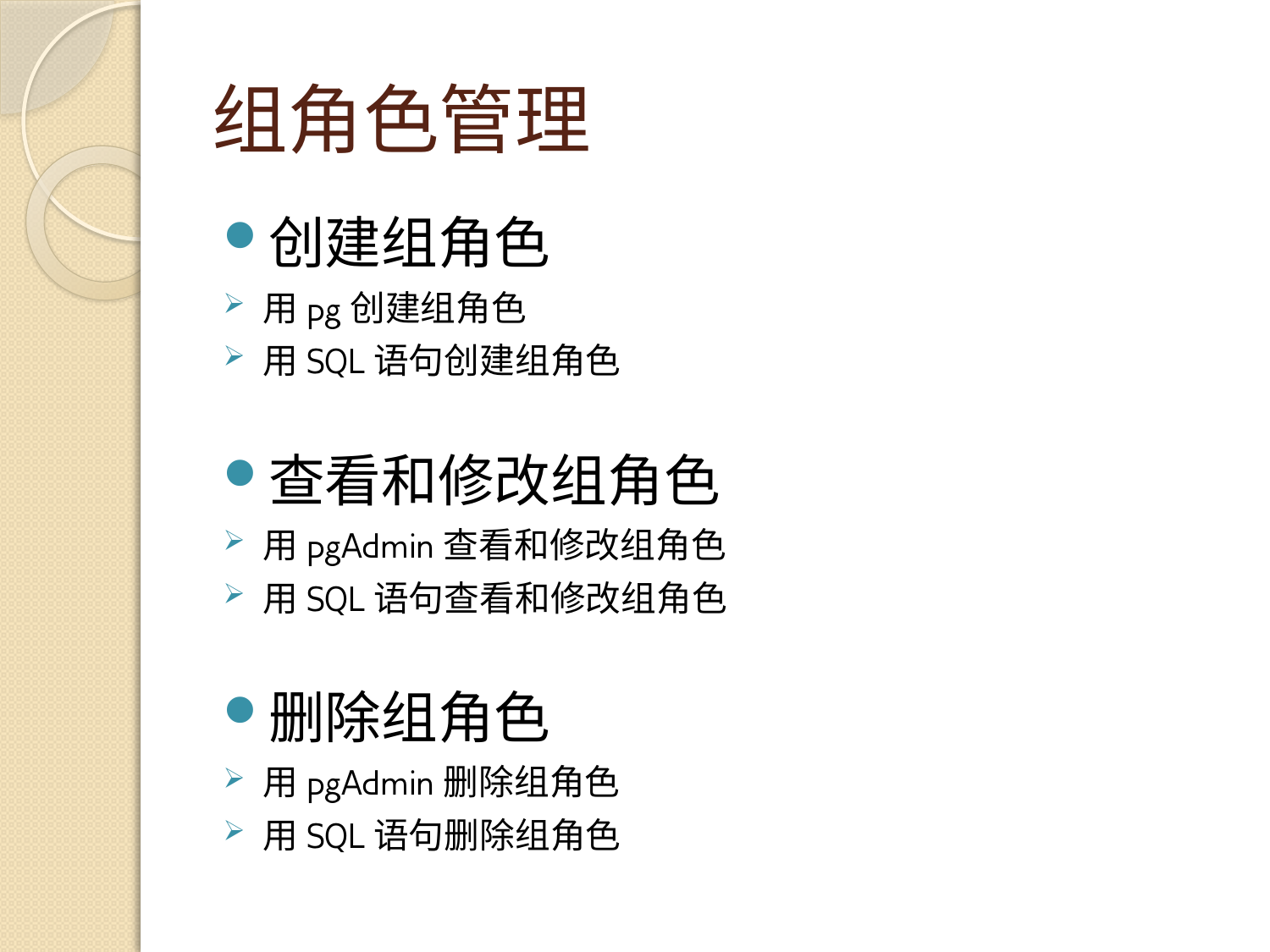

# 组角色管理
创建组角色
用pg创建组角色
用SQL语句创建组角色

查看和修改组角色
用pgAdmin查看和修改组角色
用SQL语句查看和修改组角色

删除组角色
用pgAdmin删除组角色
用SQL语句删除组角色